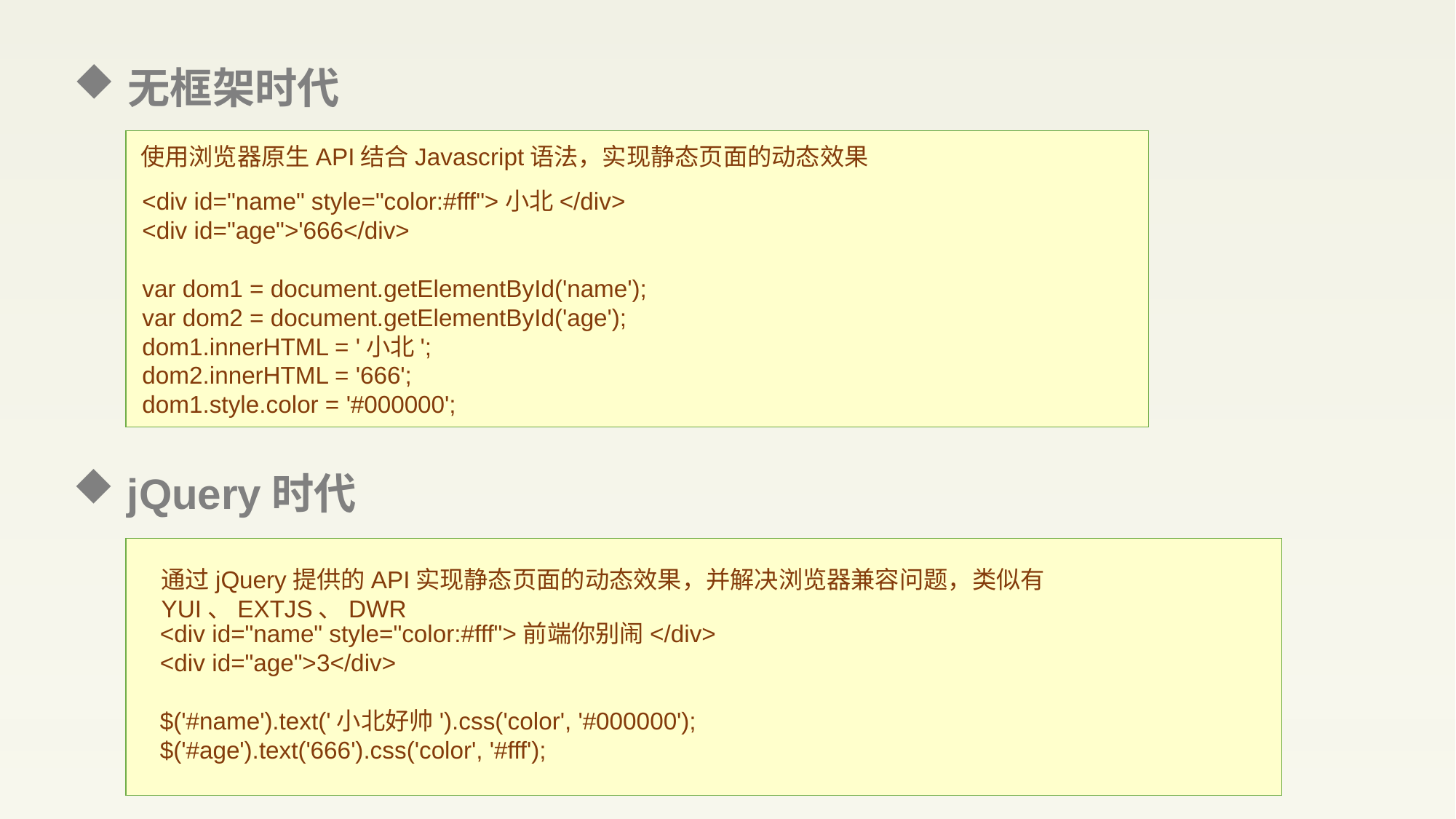

无框架时代

使用浏览器原生API结合Javascript语法，实现静态页面的动态效果
<div id="name" style="color:#fff">小北</div>
<div id="age">'666</div>

var dom1 = document.getElementById('name');
var dom2 = document.getElementById('age');
dom1.innerHTML = '小北';
dom2.innerHTML = '666';
dom1.style.color = '#000000';
jQuery时代

通过jQuery提供的API实现静态页面的动态效果，并解决浏览器兼容问题，类似有YUI、EXTJS、DWR
<div id="name" style="color:#fff">前端你别闹</div>
<div id="age">3</div>

$('#name').text('小北好帅').css('color', '#000000');
$('#age').text('666').css('color', '#fff');